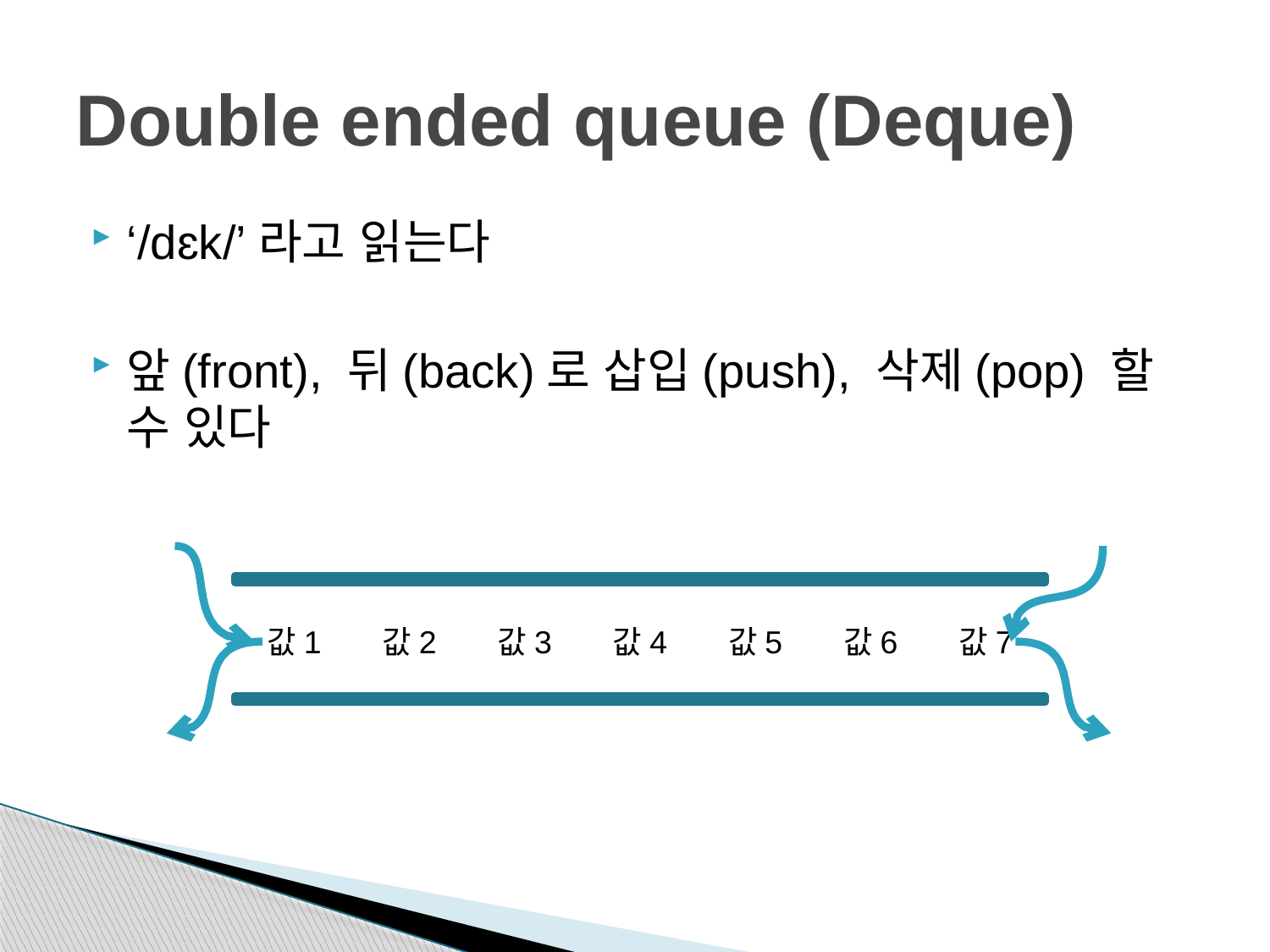

# Double ended queue (Deque)
‘/dɛk/’라고 읽는다

앞(front), 뒤(back)로 삽입(push), 삭제(pop) 할 수 있다

값1      값2      값3      값4      값5      값6      값7